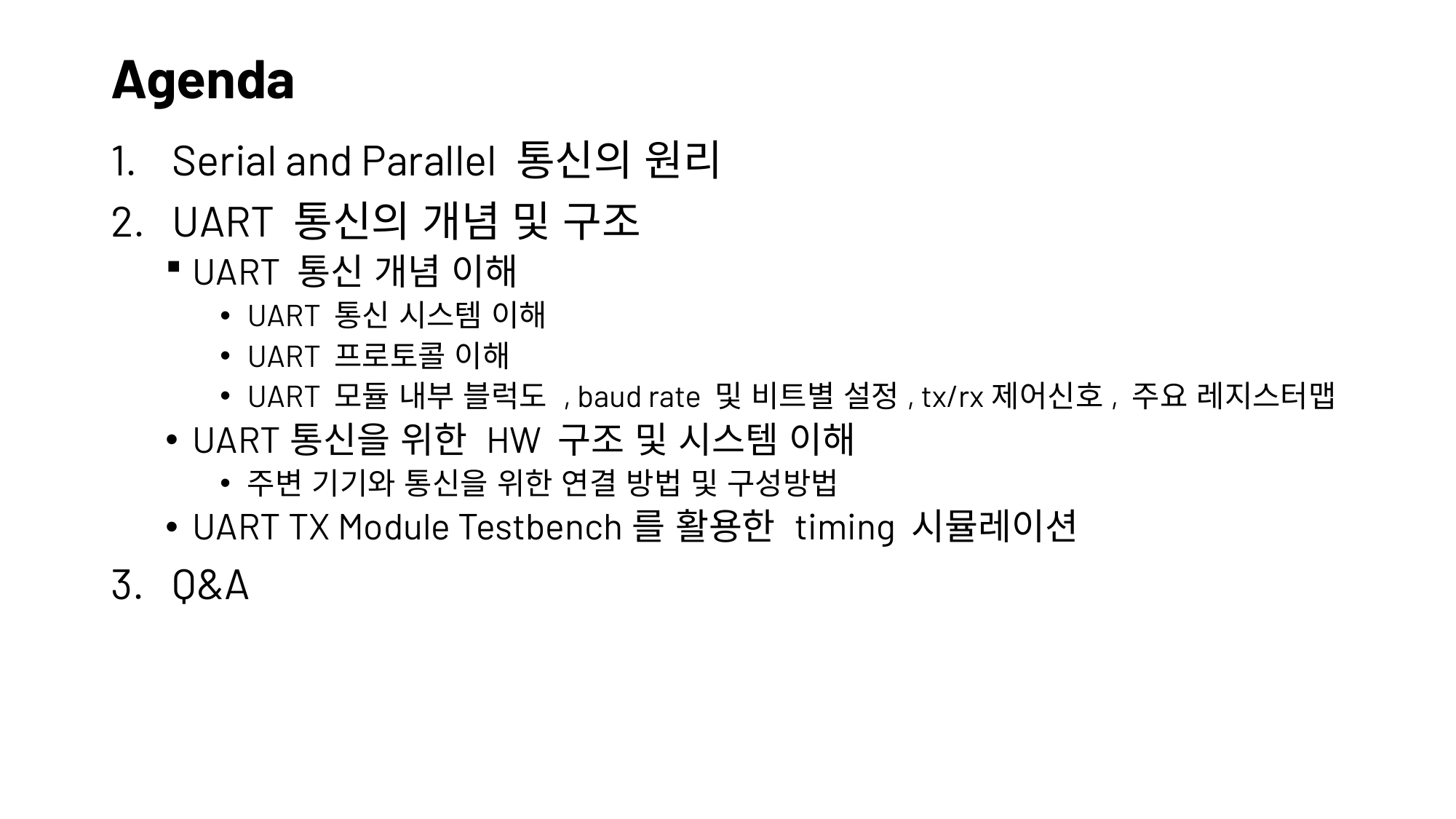

# Agenda
Serial and Parallel 통신의 원리
UART 통신의 개념 및 구조
UART 통신 개념 이해
UART 통신 시스템 이해
UART 프로토콜 이해
UART 모듈 내부 블럭도 , baud rate 및 비트별 설정, tx/rx제어신호, 주요 레지스터맵
UART통신을 위한 HW 구조 및 시스템 이해
주변 기기와 통신을 위한 연결 방법 및 구성방법
UART TX Module Testbench를 활용한 timing 시뮬레이션
Q&A